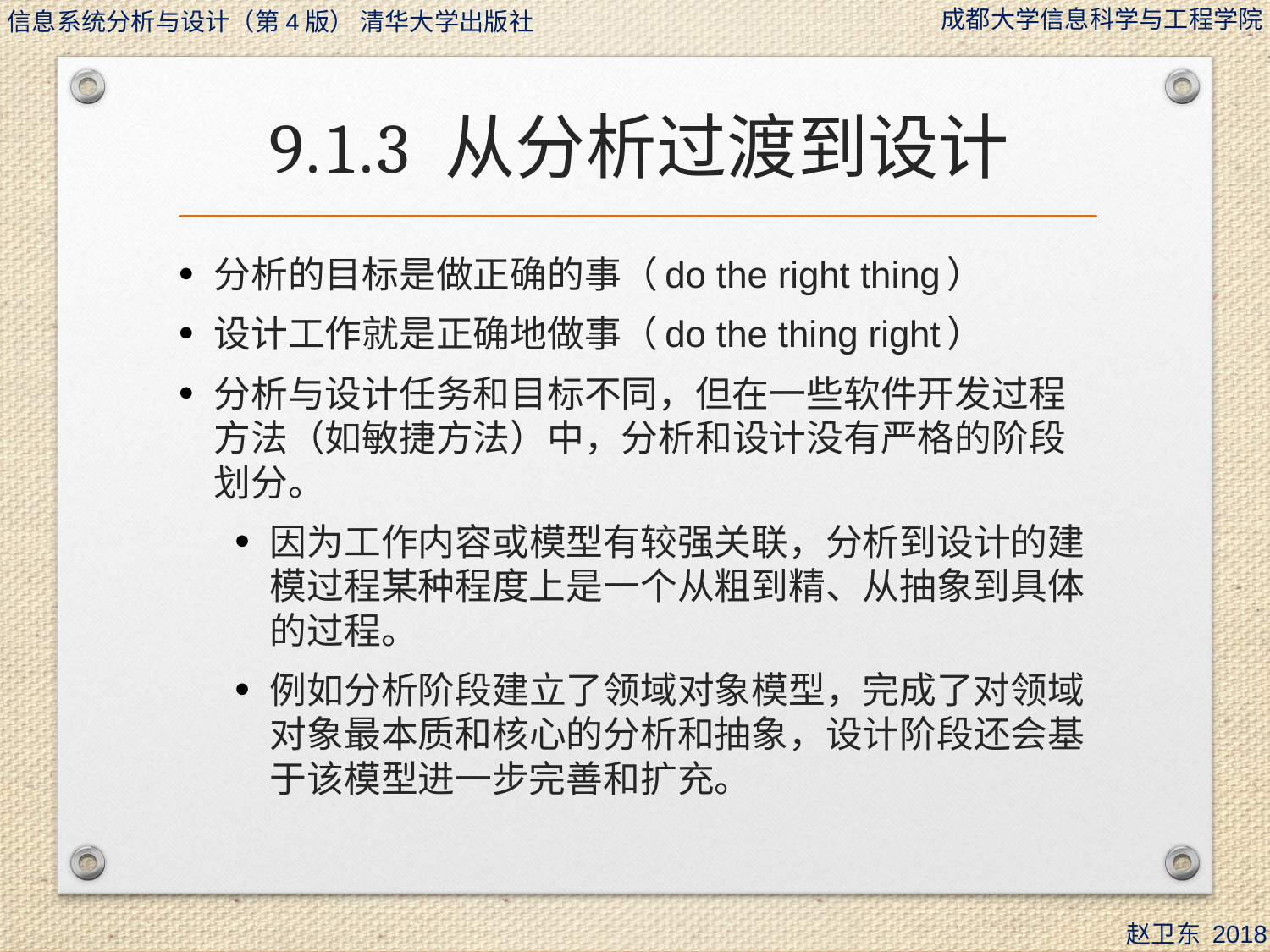

# 9.1.3 从分析过渡到设计
分析的目标是做正确的事（do the right thing）
设计工作就是正确地做事（do the thing right）
分析与设计任务和目标不同，但在一些软件开发过程方法（如敏捷方法）中，分析和设计没有严格的阶段划分。
因为工作内容或模型有较强关联，分析到设计的建模过程某种程度上是一个从粗到精、从抽象到具体的过程。
例如分析阶段建立了领域对象模型，完成了对领域对象最本质和核心的分析和抽象，设计阶段还会基于该模型进一步完善和扩充。